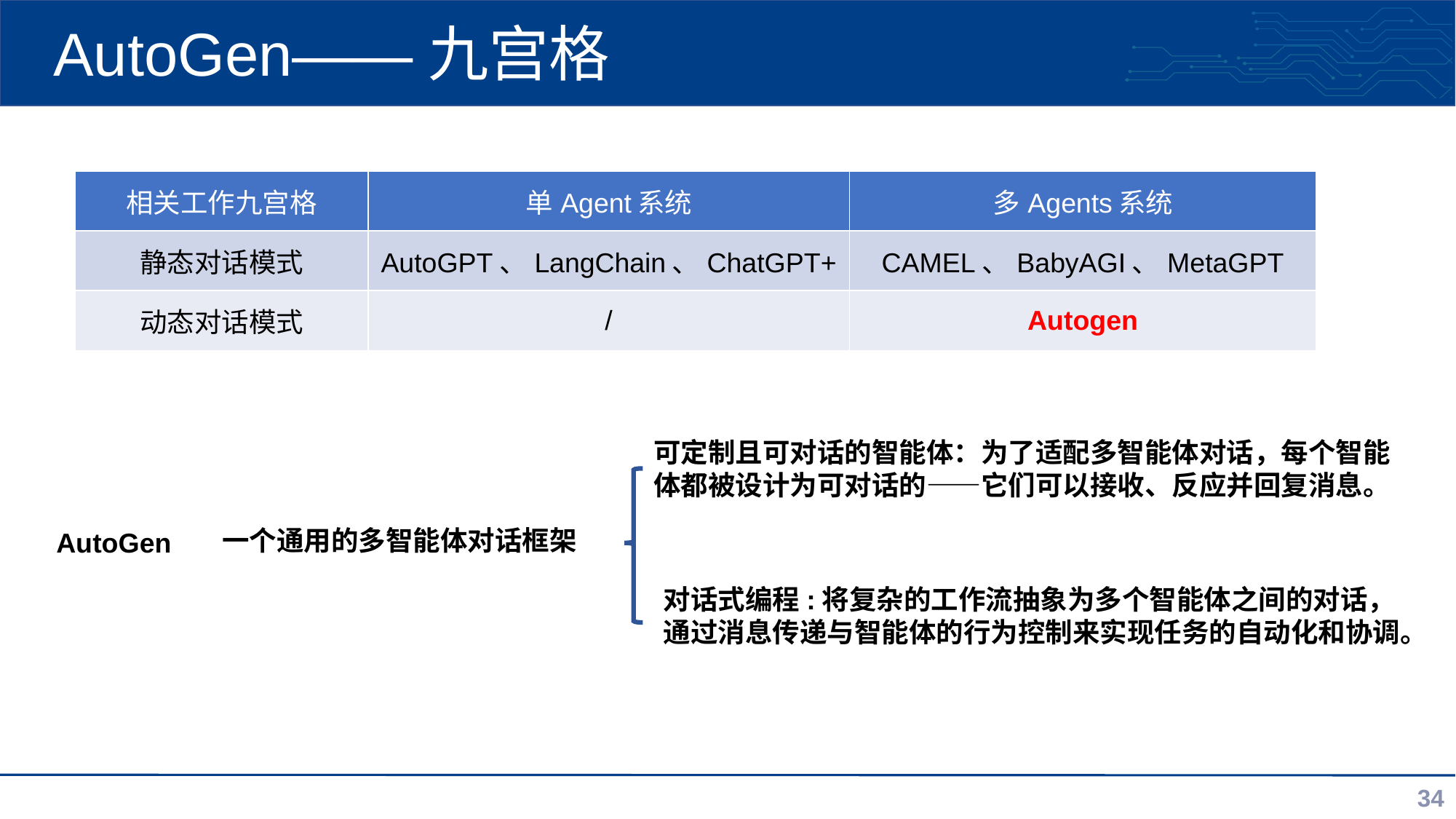

# AutoGen——九宫格
| 相关工作九宫格 | 单Agent系统 | 多Agents系统 |
| --- | --- | --- |
| 静态对话模式 | AutoGPT、LangChain、ChatGPT+ | CAMEL、BabyAGI、MetaGPT |
| 动态对话模式 | / | Autogen |
可定制且可对话的智能体：为了适配多智能体对话，每个智能体都被设计为可对话的——它们可以接收、反应并回复消息。

一个通用的多智能体对话框架
AutoGen
对话式编程:将复杂的工作流抽象为多个智能体之间的对话，通过消息传递与智能体的行为控制来实现任务的自动化和协调。
34